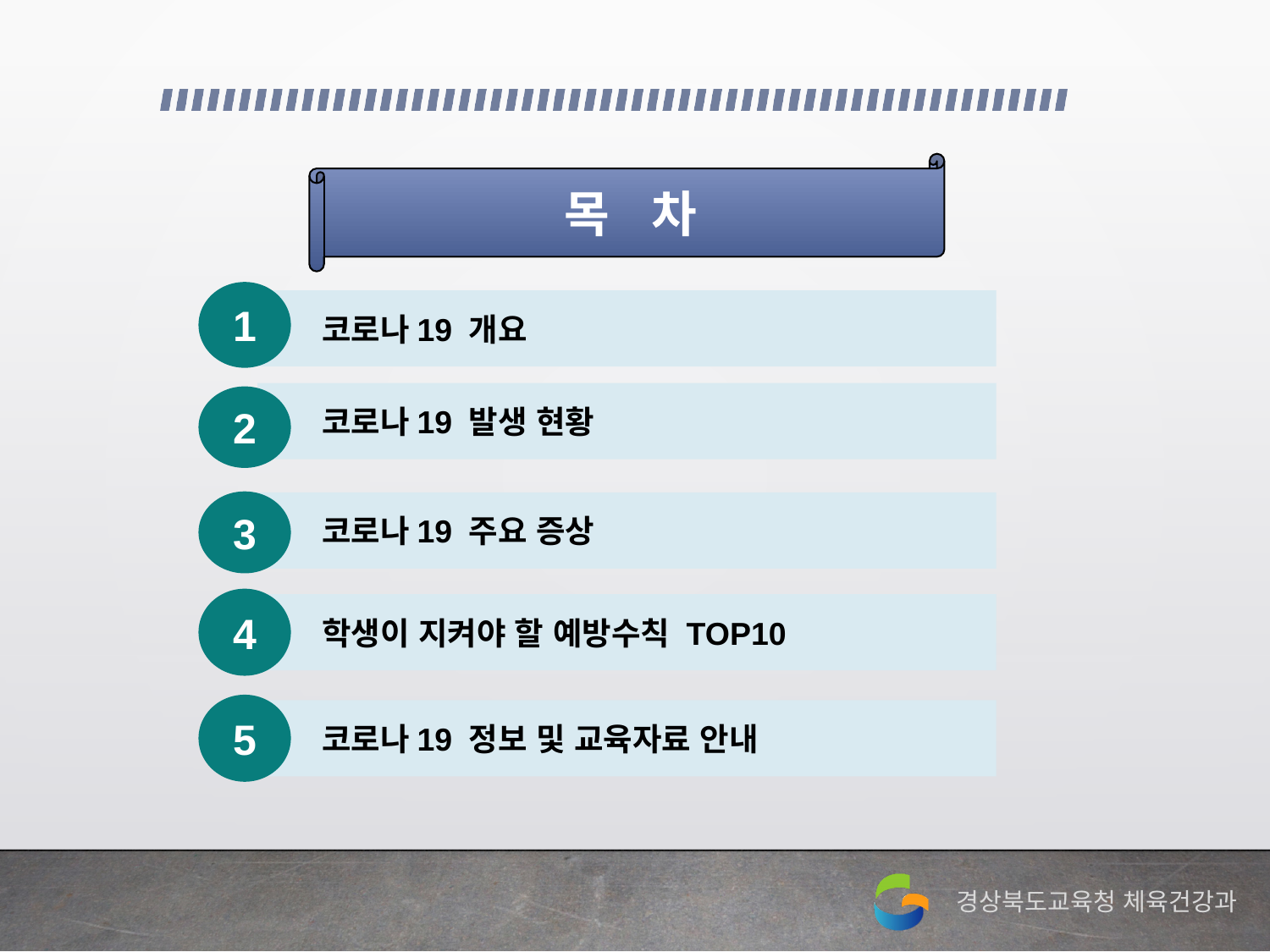

목   차
1
     코로나19 개요
     코로나19 발생 현황
2
3
     코로나19 주요 증상
4
     학생이 지켜야 할 예방수칙 TOP10
5
     코로나19 정보 및 교육자료 안내